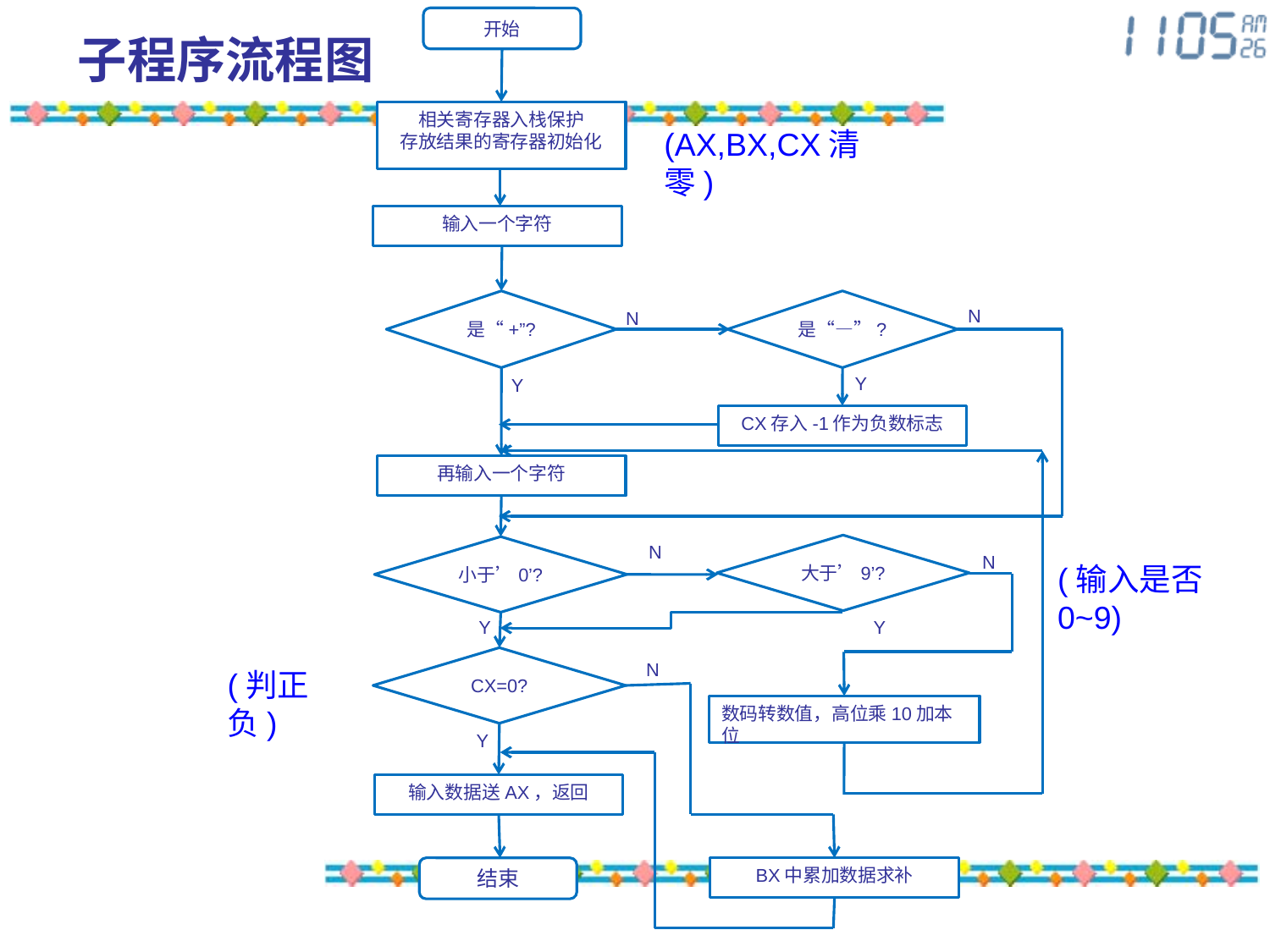

开始
相关寄存器入栈保护
存放结果的寄存器初始化
输入一个字符
是“+”?
是“—”?
N
N
Y
Y
CX存入-1作为负数标志
再输入一个字符
N
大于’9’?
小于’0’?
N
Y
Y
CX=0?
N
数码转数值，高位乘10加本位
Y
输入数据送AX，返回
结束
BX中累加数据求补
# 子程序流程图
(AX,BX,CX清零)
(输入是否0~9)
(判正负)